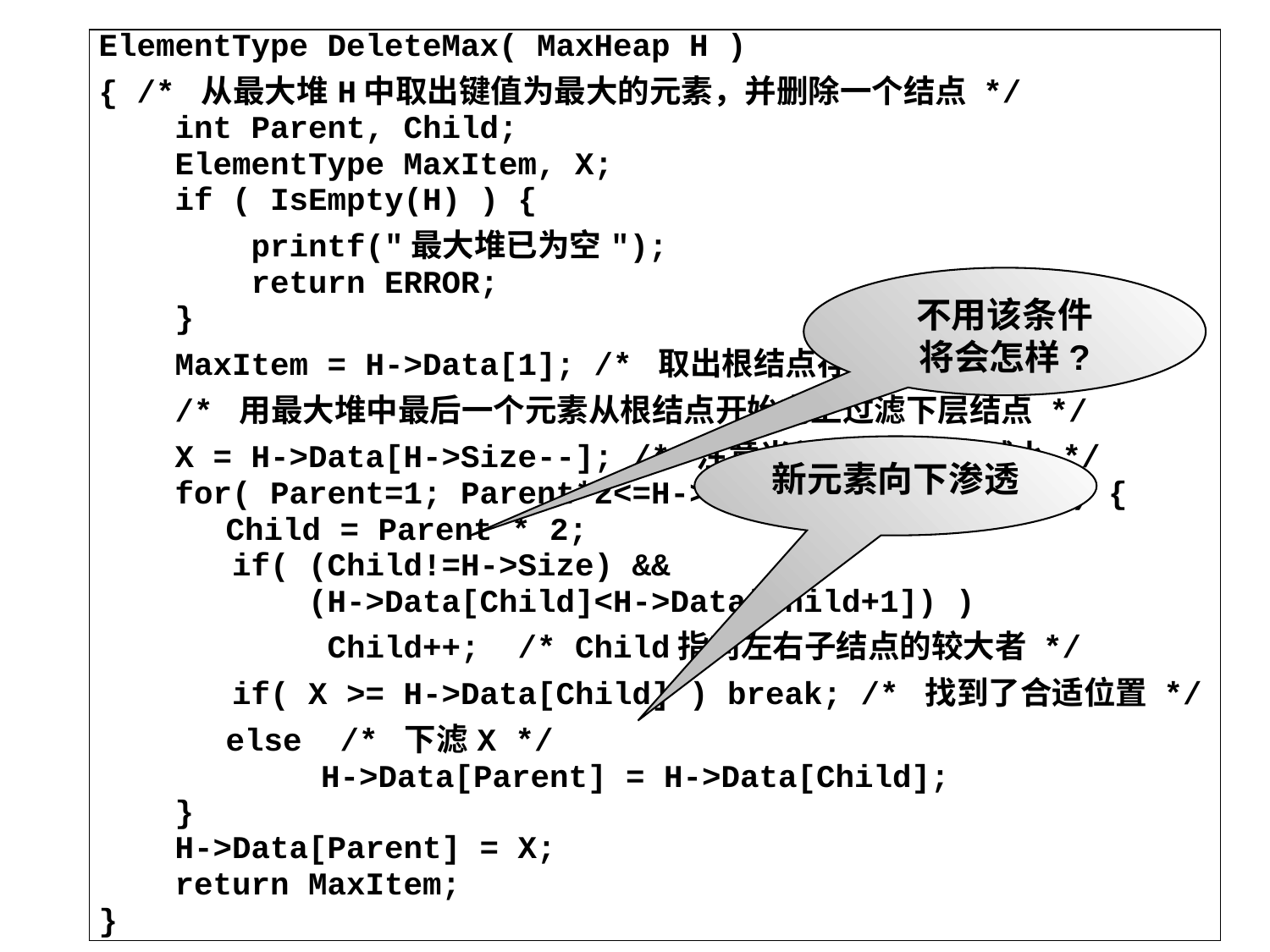

| ElementType DeleteMax( MaxHeap H ) { /\* 从最大堆H中取出键值为最大的元素，并删除一个结点 \*/ int Parent, Child; ElementType MaxItem, X; if ( IsEmpty(H) ) { printf("最大堆已为空"); return ERROR; } MaxItem = H->Data[1]; /\* 取出根结点存放的最大值 \*/ /\* 用最大堆中最后一个元素从根结点开始向上过滤下层结点 \*/ X = H->Data[H->Size--]; /\* 注意当前堆的规模要减小 \*/ for( Parent=1; Parent\*2<=H->Size; Parent=Child ) { Child = Parent \* 2; if( (Child!=H->Size) && (H->Data[Child]<H->Data[Child+1]) ) Child++; /\* Child指向左右子结点的较大者 \*/ if( X >= H->Data[Child] ) break; /\* 找到了合适位置 \*/ else /\* 下滤X \*/ H->Data[Parent] = H->Data[Child]; } H->Data[Parent] = X; return MaxItem; } |
| --- |
不用该条件
将会怎样?
新元素向下渗透